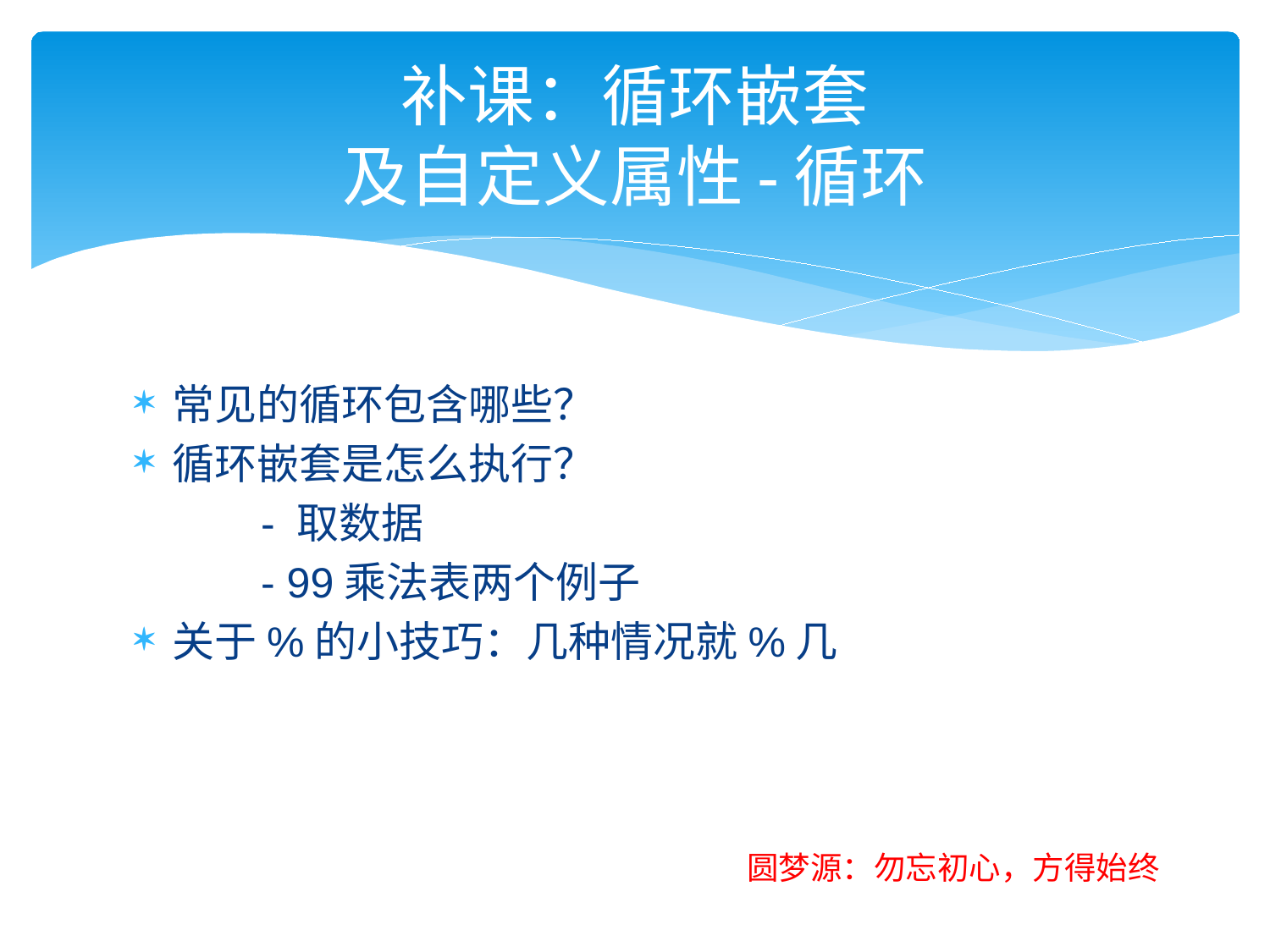

# 补课：循环嵌套 及自定义属性-循环
常见的循环包含哪些？
循环嵌套是怎么执行？
	- 取数据
	- 99乘法表两个例子
关于%的小技巧：几种情况就%几